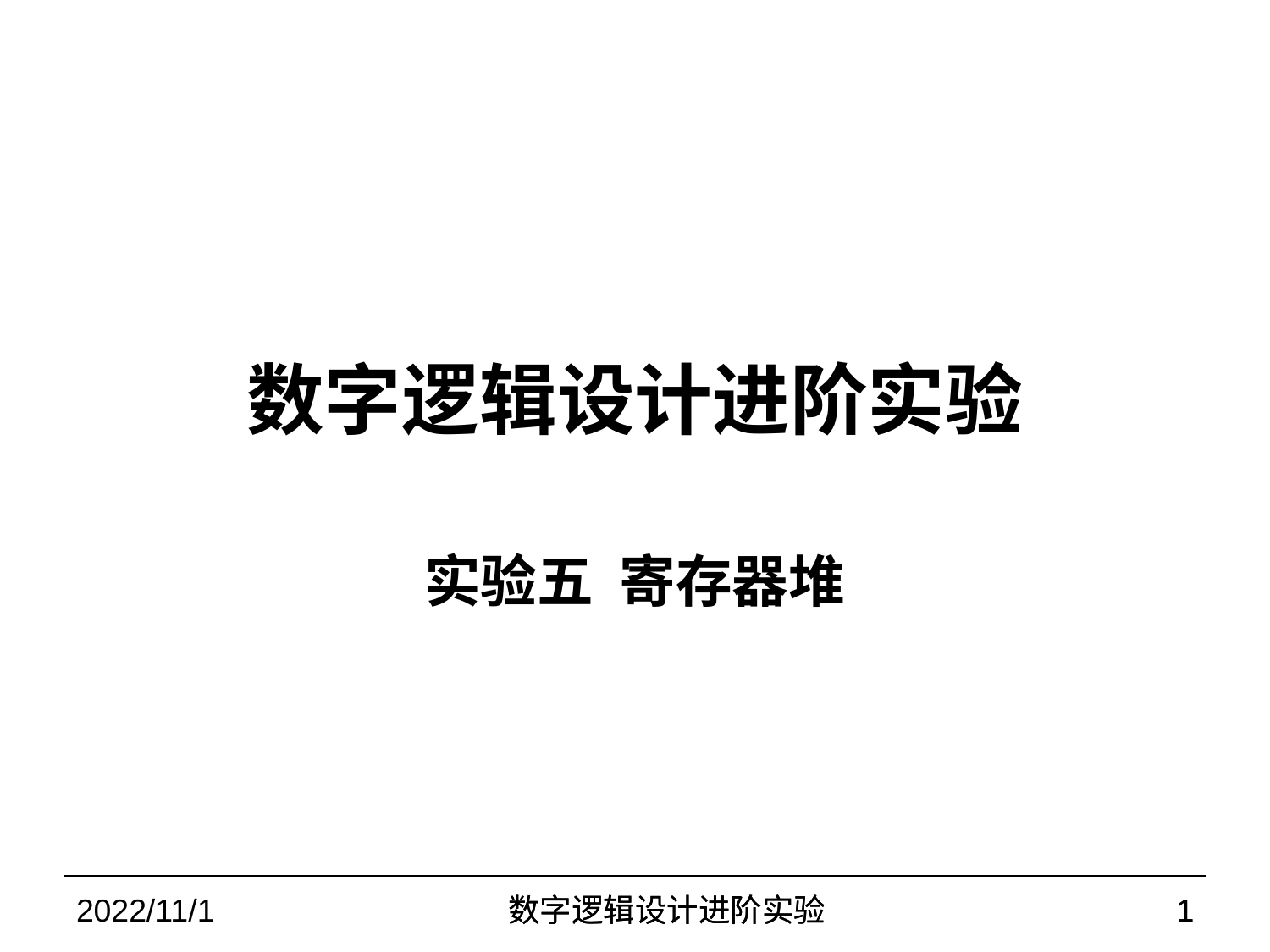

# 数字逻辑设计进阶实验
实验五  寄存器堆
2022/11/1
数字逻辑设计进阶实验
数字逻辑设计进阶实验
1
1